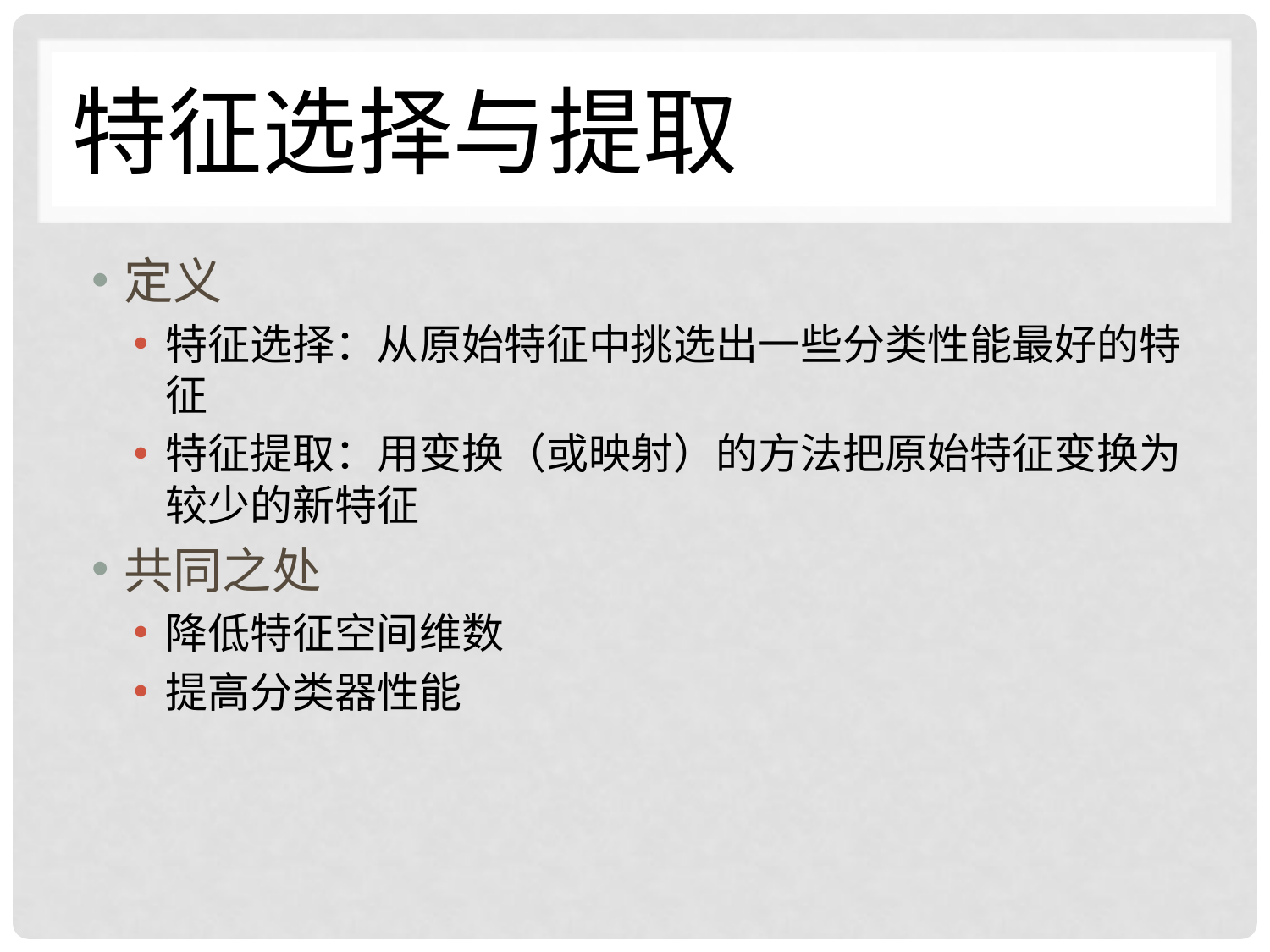

# 特征选择与提取
定义
特征选择：从原始特征中挑选出一些分类性能最好的特征
特征提取：用变换（或映射）的方法把原始特征变换为较少的新特征
共同之处
降低特征空间维数
提高分类器性能